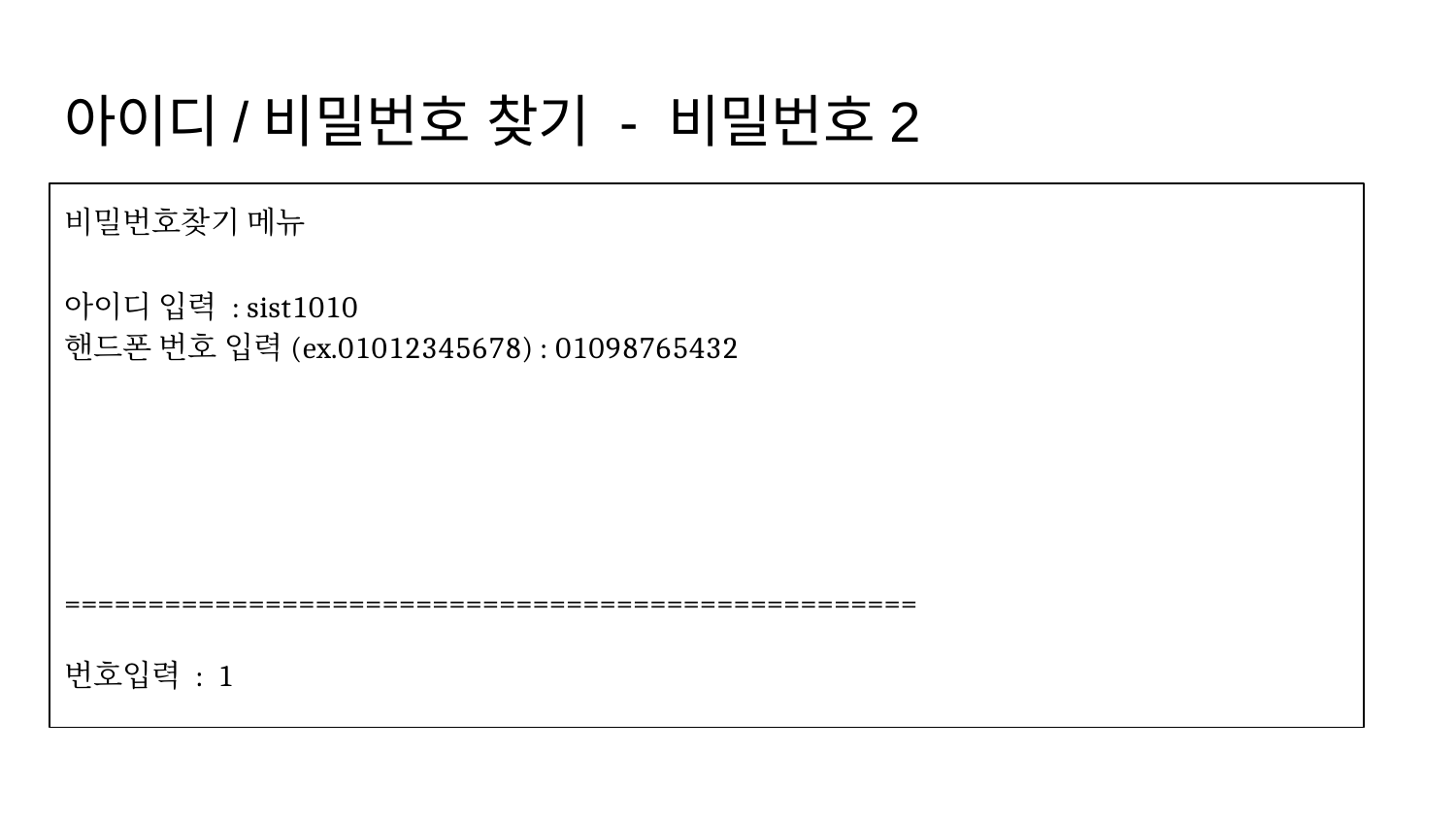

# 아이디/비밀번호 찾기 - 비밀번호2
비밀번호찾기 메뉴

아이디 입력 : sist1010
핸드폰 번호 입력(ex.01012345678) : 01098765432

===================================================

번호입력 :  1